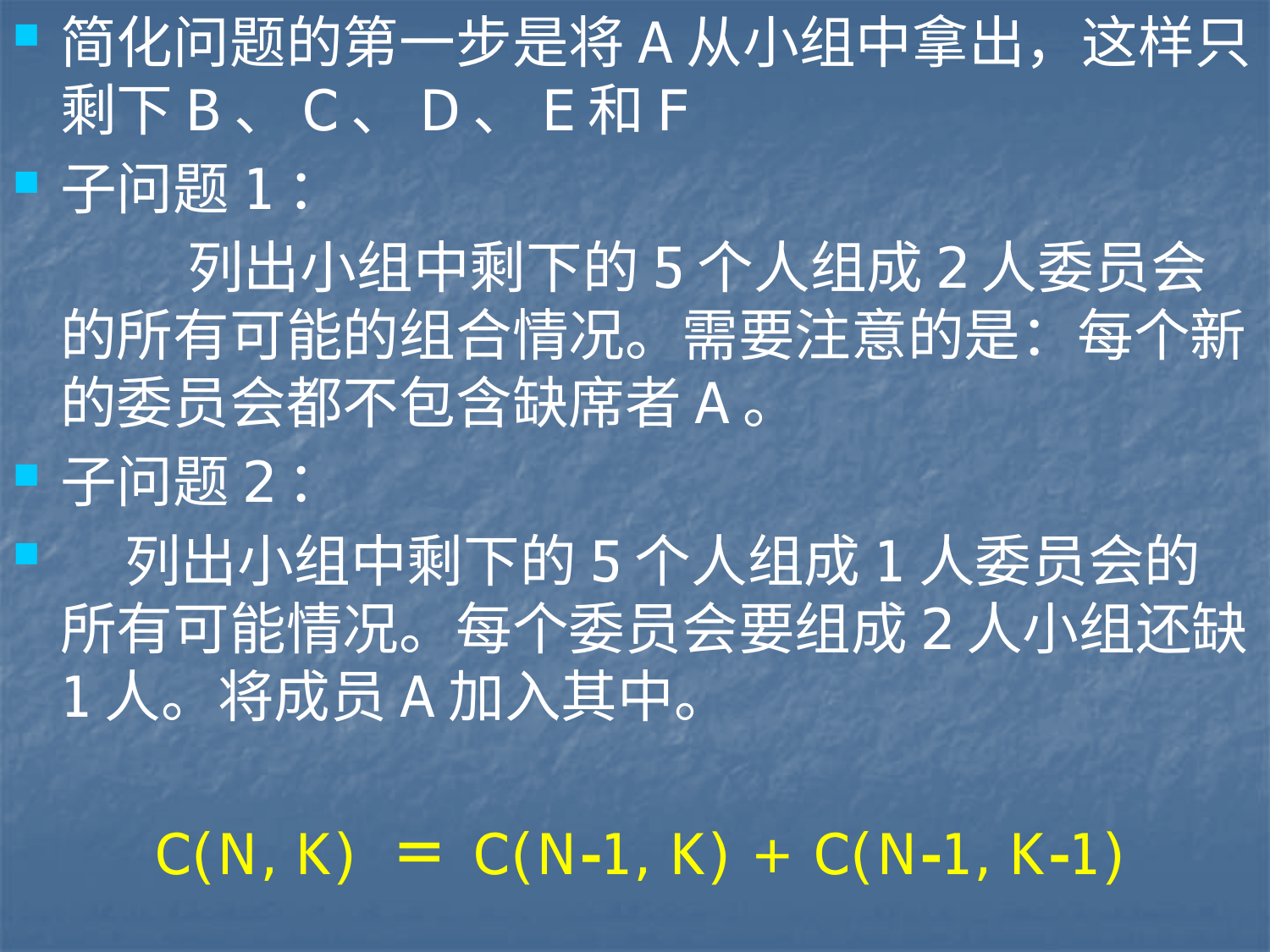

简化问题的第一步是将A从小组中拿出，这样只剩下B、C、D、E和F
子问题1：
		列出小组中剩下的5个人组成2人委员会的所有可能的组合情况。需要注意的是：每个新的委员会都不包含缺席者A。
子问题2：
    列出小组中剩下的5个人组成1人委员会的所有可能情况。每个委员会要组成2人小组还缺1人。将成员A加入其中。

 C(N, K) ＝ C(N−1, K) + C(N−1, K−1)